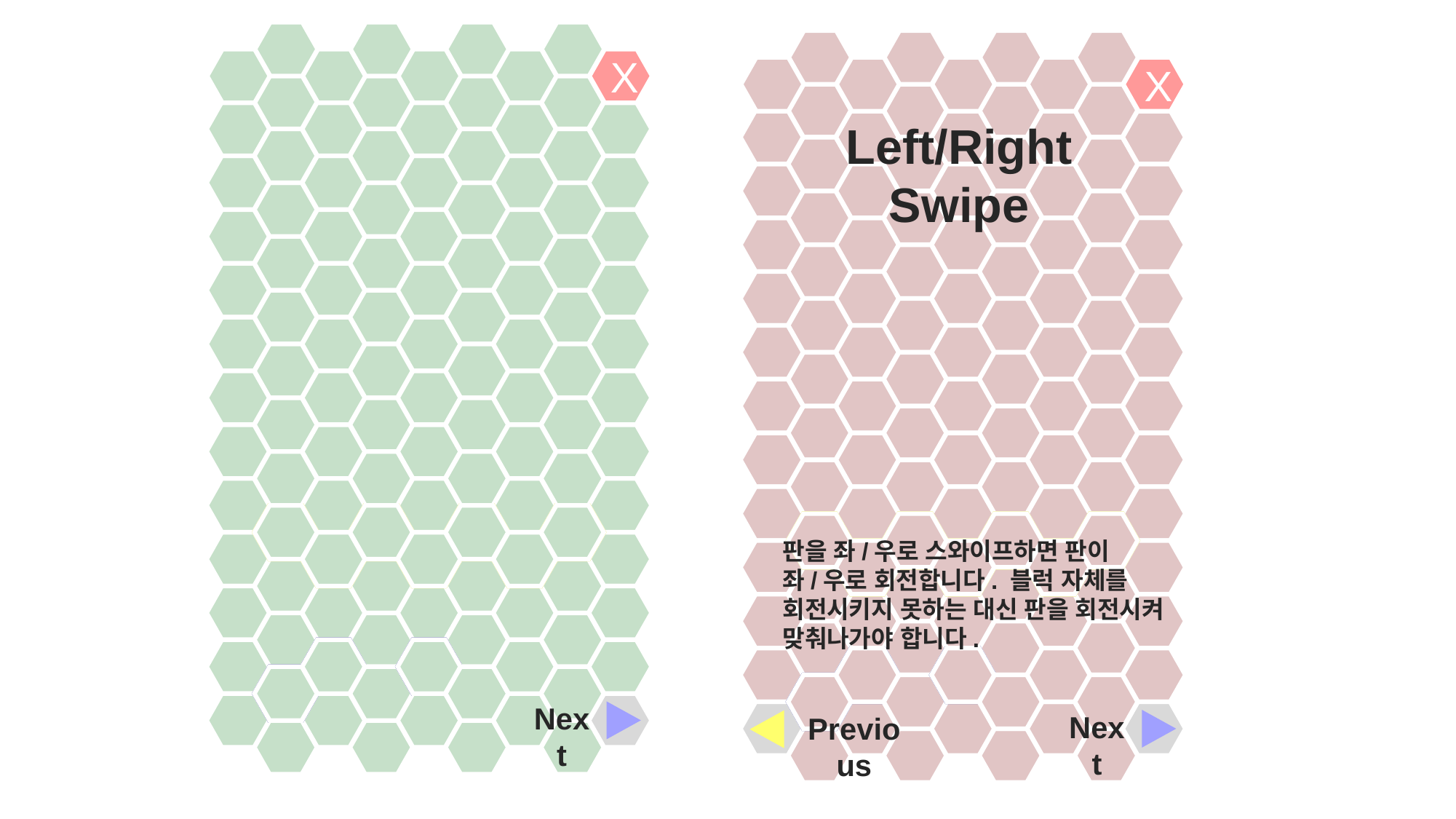

X

Next

X

Next

Left/Right Swipe
판을 좌/우로 스와이프하면 판이 좌/우로 회전합니다. 블럭 자체를 회전시키지 못하는 대신 판을 회전시켜 맞춰나가야 합니다.
Previous